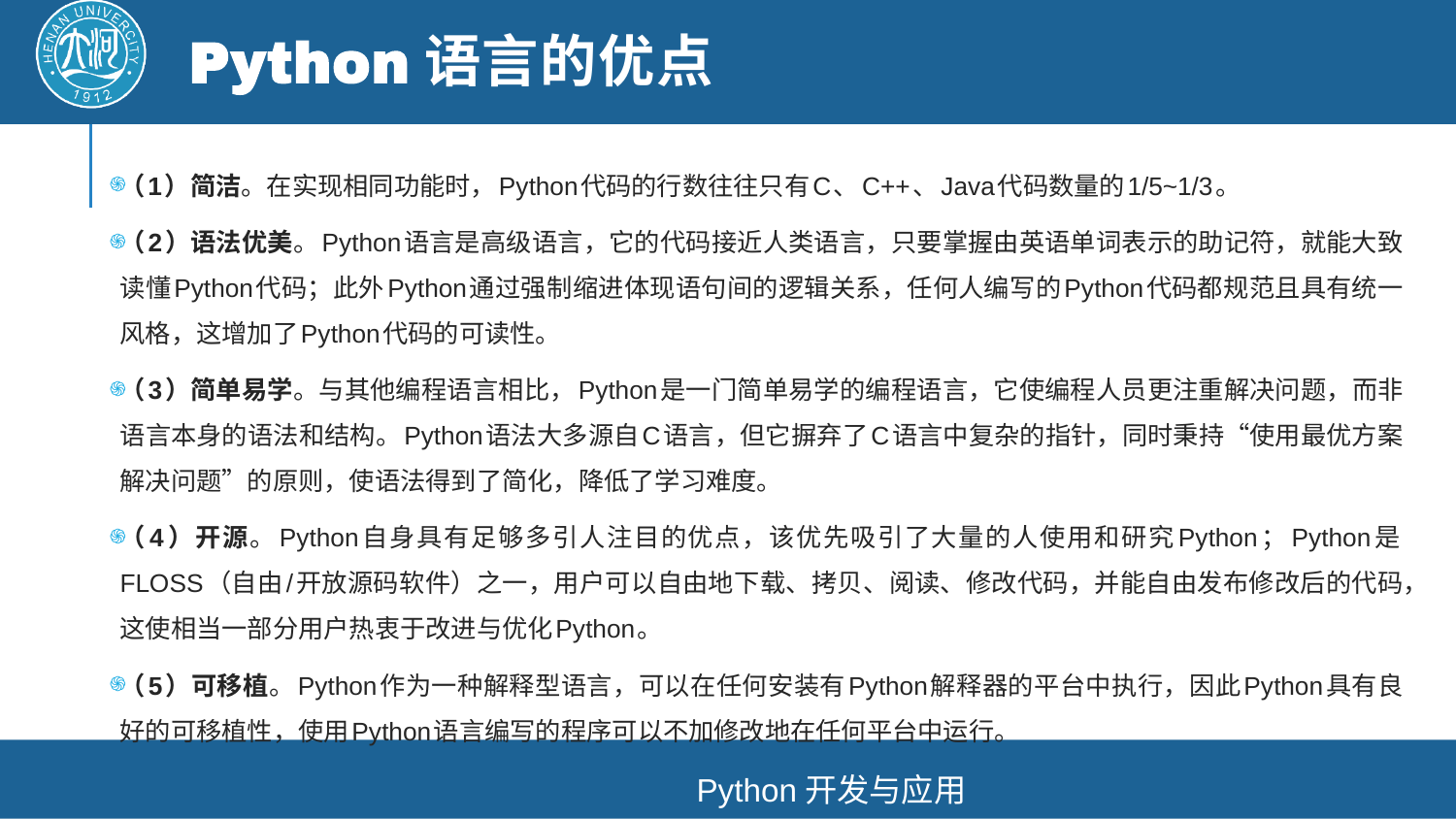

# Python语言的优点
（1）简洁。在实现相同功能时，Python代码的行数往往只有C、C++、Java代码数量的1/5~1/3。
（2）语法优美。Python语言是高级语言，它的代码接近人类语言，只要掌握由英语单词表示的助记符，就能大致读懂Python代码；此外Python通过强制缩进体现语句间的逻辑关系，任何人编写的Python代码都规范且具有统一风格，这增加了Python代码的可读性。
（3）简单易学。与其他编程语言相比，Python是一门简单易学的编程语言，它使编程人员更注重解决问题，而非语言本身的语法和结构。Python语法大多源自C语言，但它摒弃了C语言中复杂的指针，同时秉持“使用最优方案解决问题”的原则，使语法得到了简化，降低了学习难度。
（4）开源。Python自身具有足够多引人注目的优点，该优先吸引了大量的人使用和研究Python；Python是FLOSS（自由/开放源码软件）之一，用户可以自由地下载、拷贝、阅读、修改代码，并能自由发布修改后的代码，这使相当一部分用户热衷于改进与优化Python。
（5）可移植。Python作为一种解释型语言，可以在任何安装有Python解释器的平台中执行，因此Python具有良好的可移植性，使用Python语言编写的程序可以不加修改地在任何平台中运行。

Python开发与应用
25